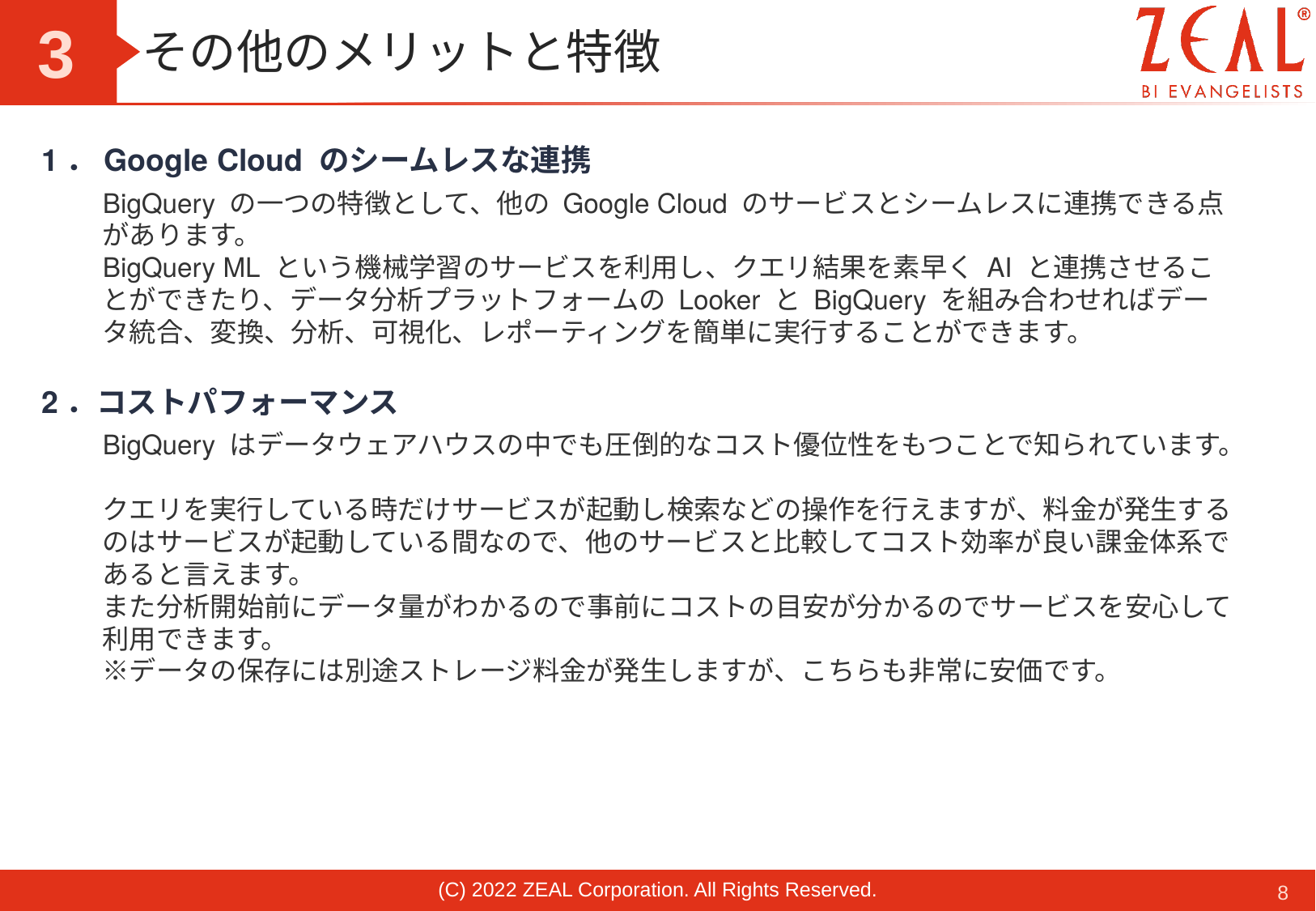

3
# その他のメリットと特徴
1．Google Cloud のシームレスな連携
BigQuery の一つの特徴として、他の Google Cloud のサービスとシームレスに連携できる点があります。
BigQuery ML という機械学習のサービスを利用し、クエリ結果を素早く AI と連携させることができたり、データ分析プラットフォームの Looker と BigQuery を組み合わせればデータ統合、変換、分析、可視化、レポーティングを簡単に実行することができます。
2．コストパフォーマンス
BigQuery はデータウェアハウスの中でも圧倒的なコスト優位性をもつことで知られています。
クエリを実行している時だけサービスが起動し検索などの操作を行えますが、料金が発生するのはサービスが起動している間なので、他のサービスと比較してコスト効率が良い課金体系であると言えます。
また分析開始前にデータ量がわかるので事前にコストの目安が分かるのでサービスを安心して利用できます。
※データの保存には別途ストレージ料金が発生しますが、こちらも非常に安価です。